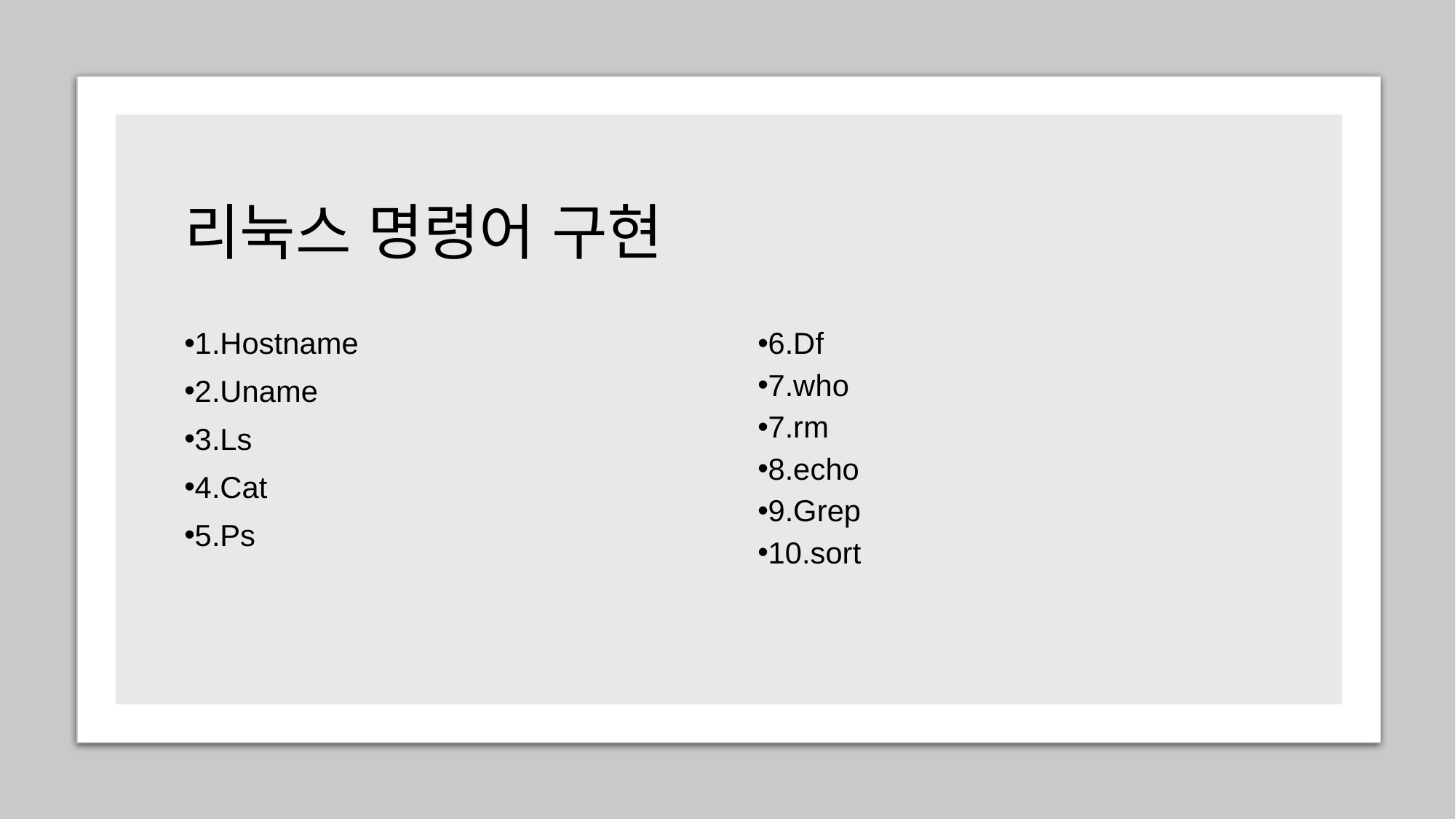

# 리눅스 명령어 구현
1.Hostname
2.Uname
3.Ls
4.Cat
5.Ps

6.Df
7.who
7.rm
8.echo
9.Grep
10.sort